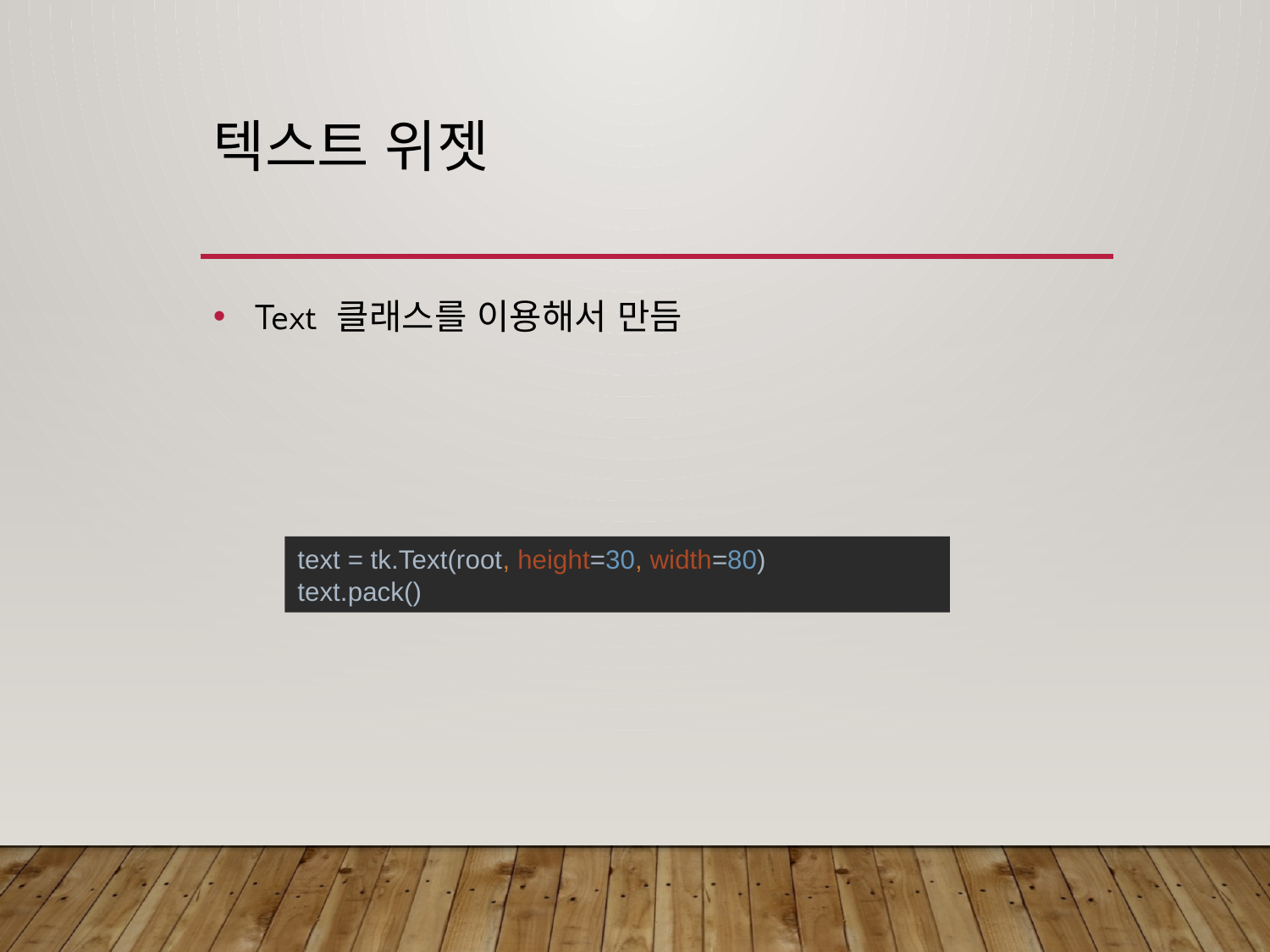

# 텍스트 위젯
 Text 클래스를 이용해서 만듬
text = tk.Text(root, height=30, width=80)
text.pack()